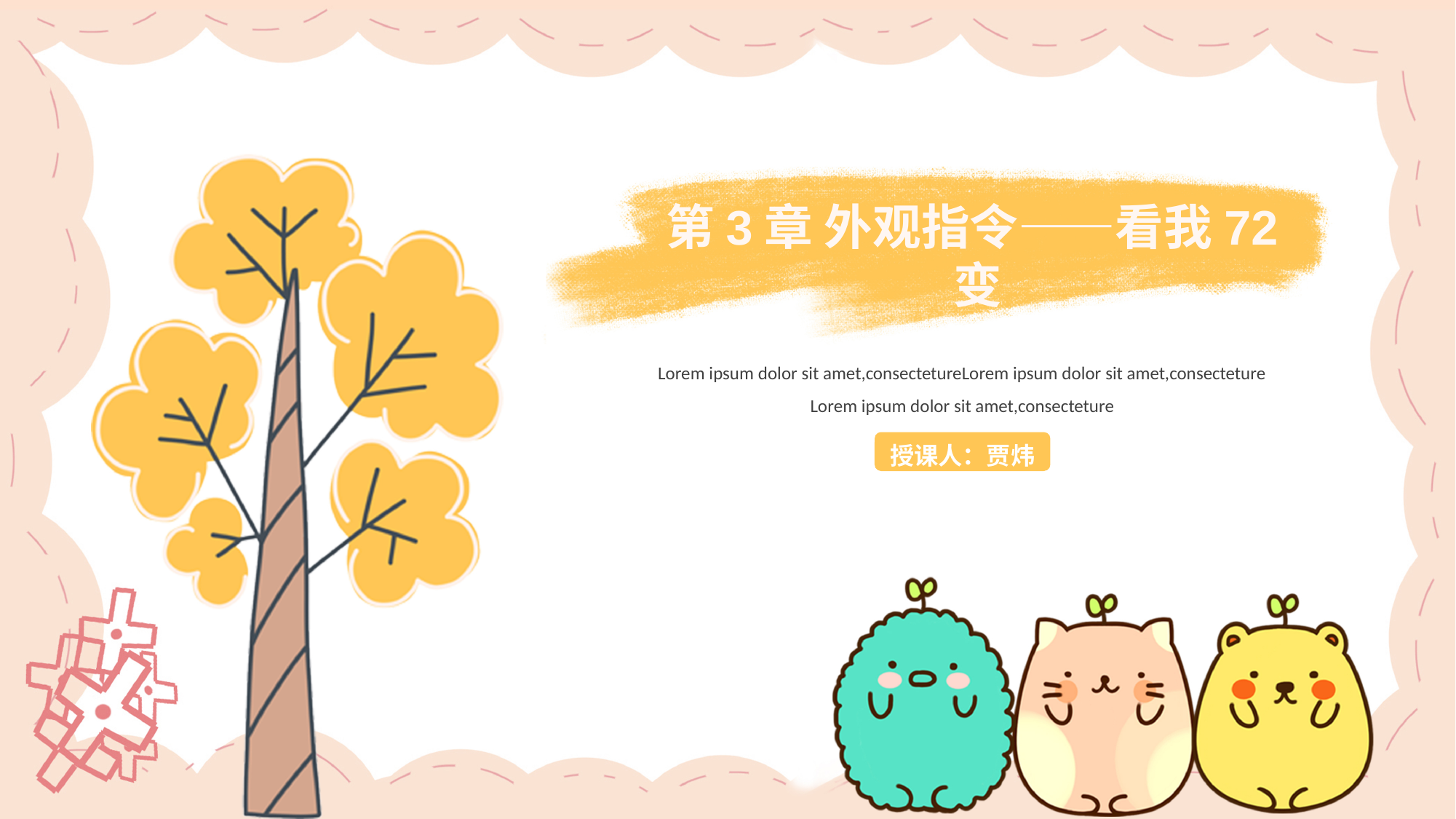

第3章 外观指令——看我72变
Lorem ipsum dolor sit amet,consectetureLorem ipsum dolor sit amet,consecteture Lorem ipsum dolor sit amet,consecteture

授课人：贾炜